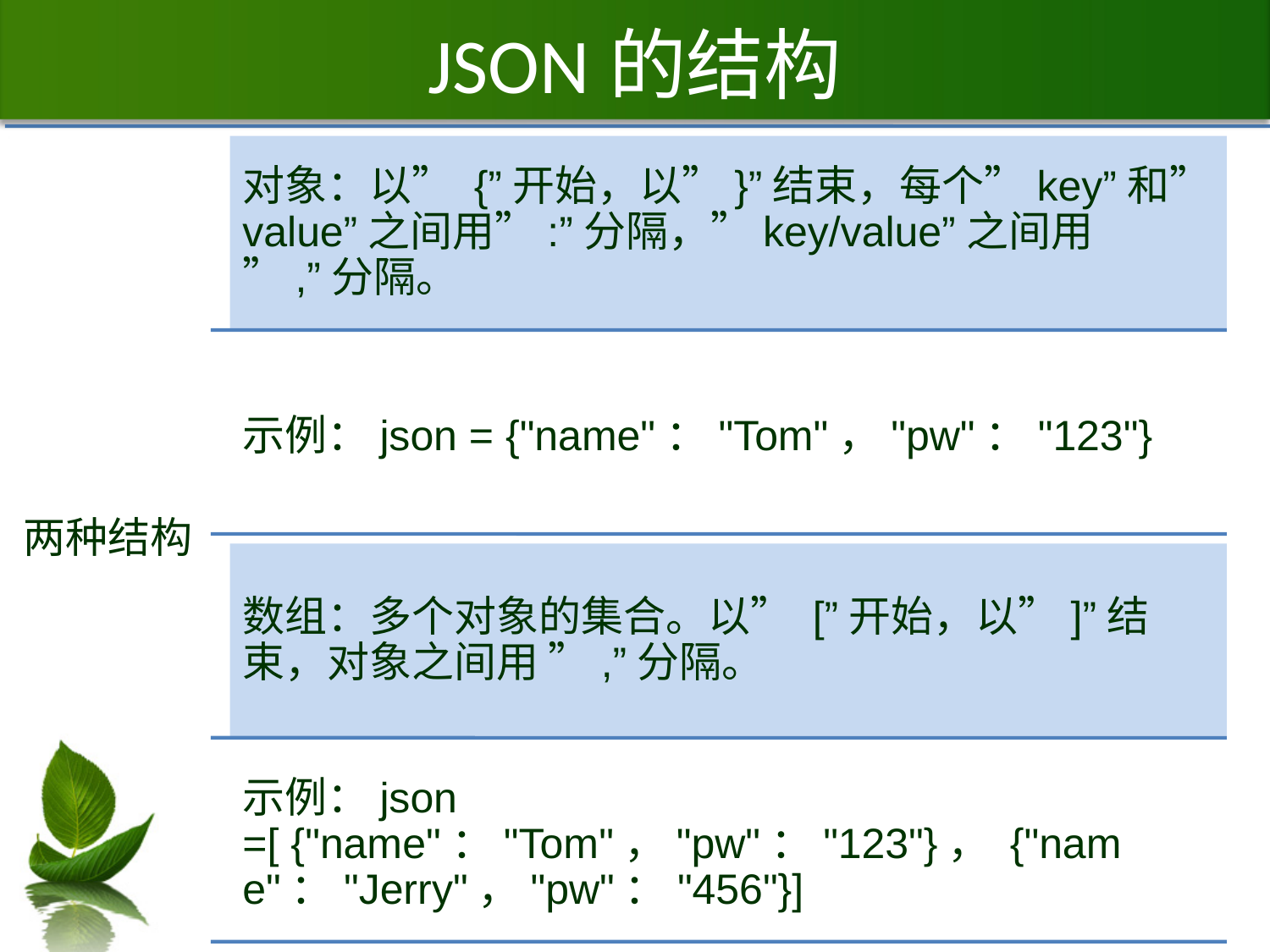

# JSON的结构
两种结构
对象：以” {”开始，以”}”结束，每个”key”和”value”之间用”:”分隔，”key/value”之间用 ”,”分隔。
示例：json = {"name"："Tom"，"pw"："123"}
数组：多个对象的集合。以” [”开始，以”]”结束，对象之间用 ”,”分隔。
示例：json =[ {"name"："Tom"，"pw"："123"}， {"name"："Jerry"，"pw"："456"}]